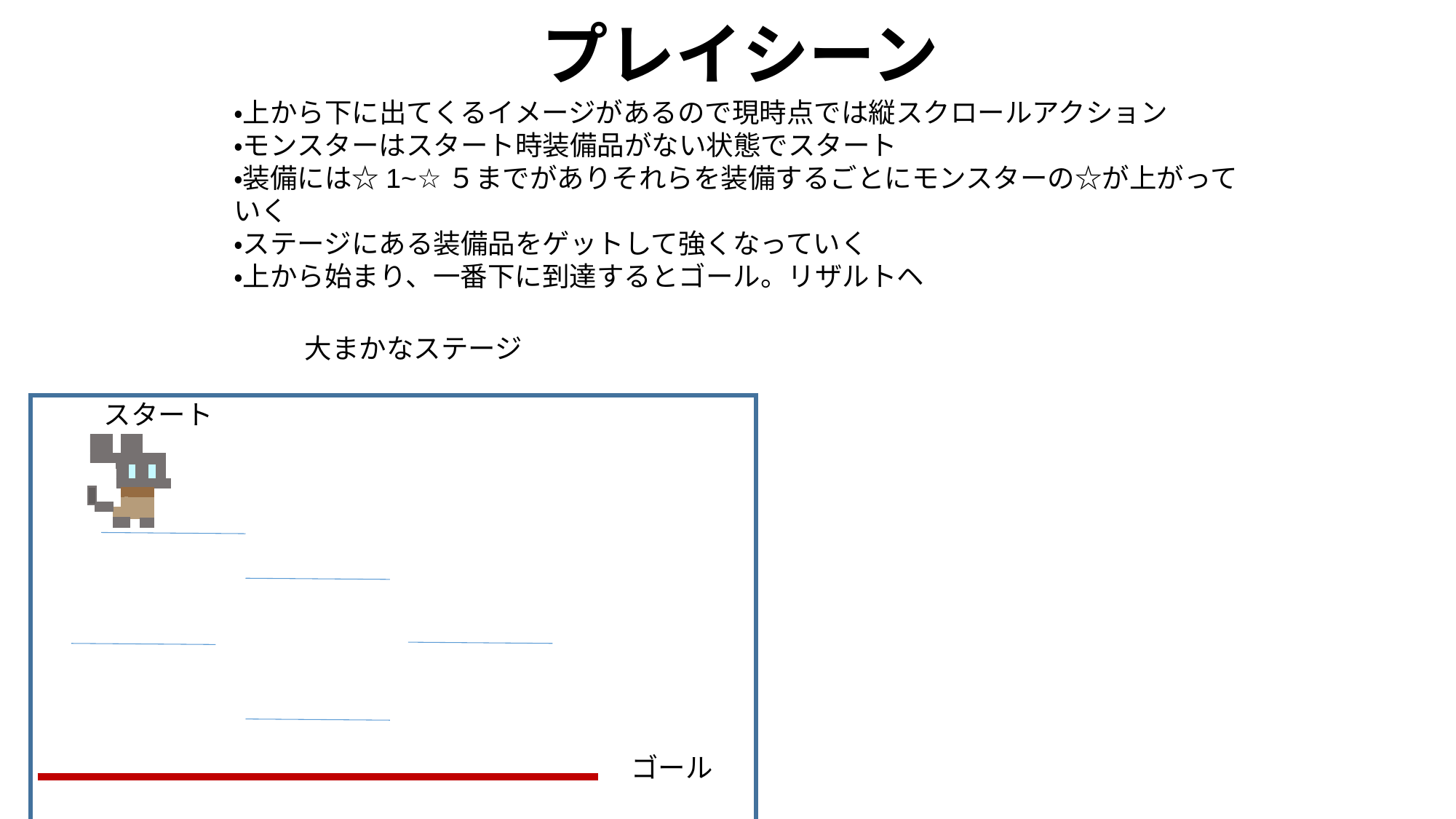

プレイシーン
・上から下に出てくるイメージがあるので現時点では縦スクロールアクション
・モンスターはスタート時装備品がない状態でスタート
・装備には☆1~☆５までがありそれらを装備するごとにモンスターの☆が上がっていく
・ステージにある装備品をゲットして強くなっていく
・上から始まり、一番下に到達するとゴール。リザルトヘ
大まかなステージ
スタート

ゴール